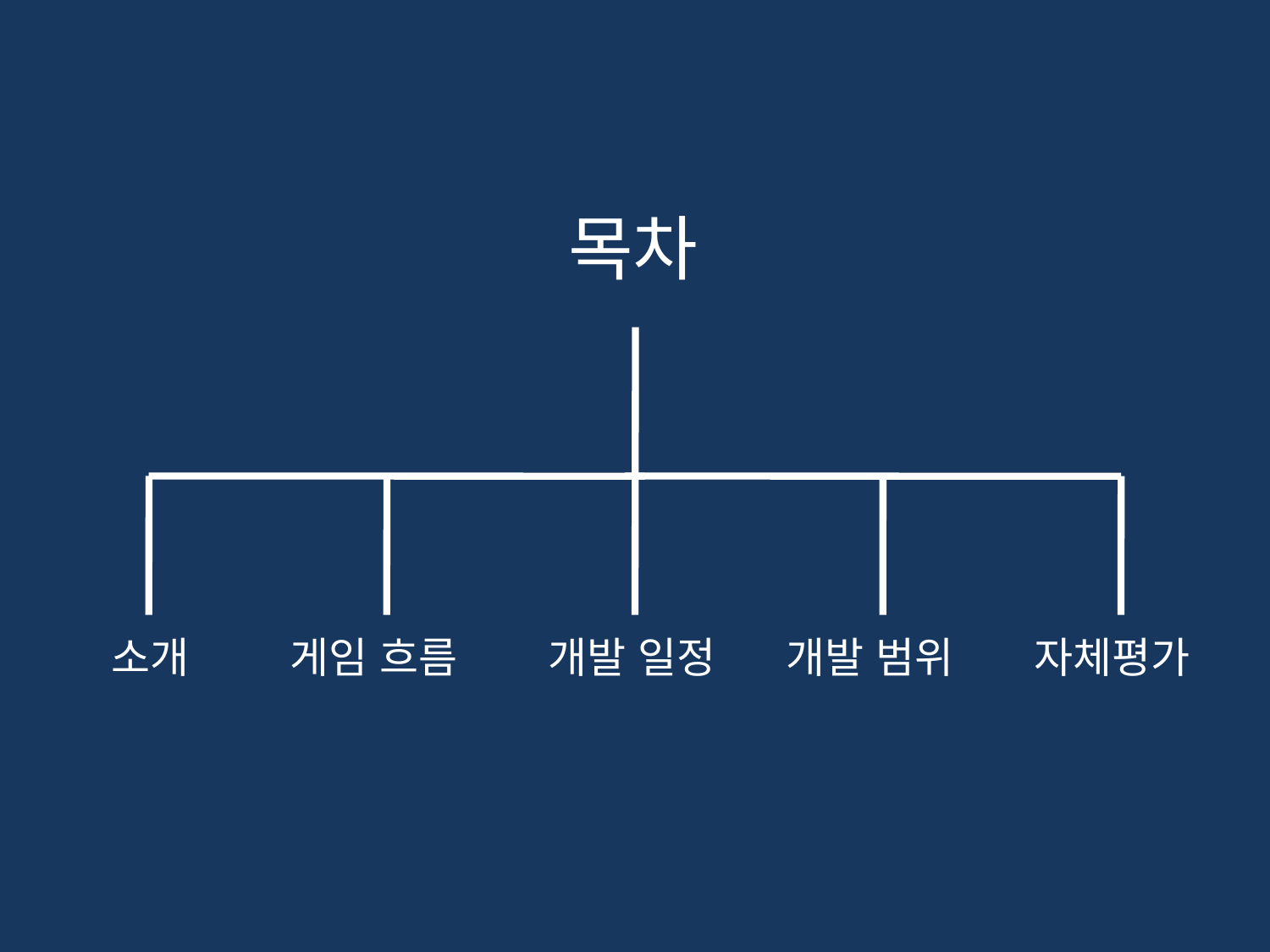

목차
소개
게임 흐름
개발 일정
개발 범위
자체평가